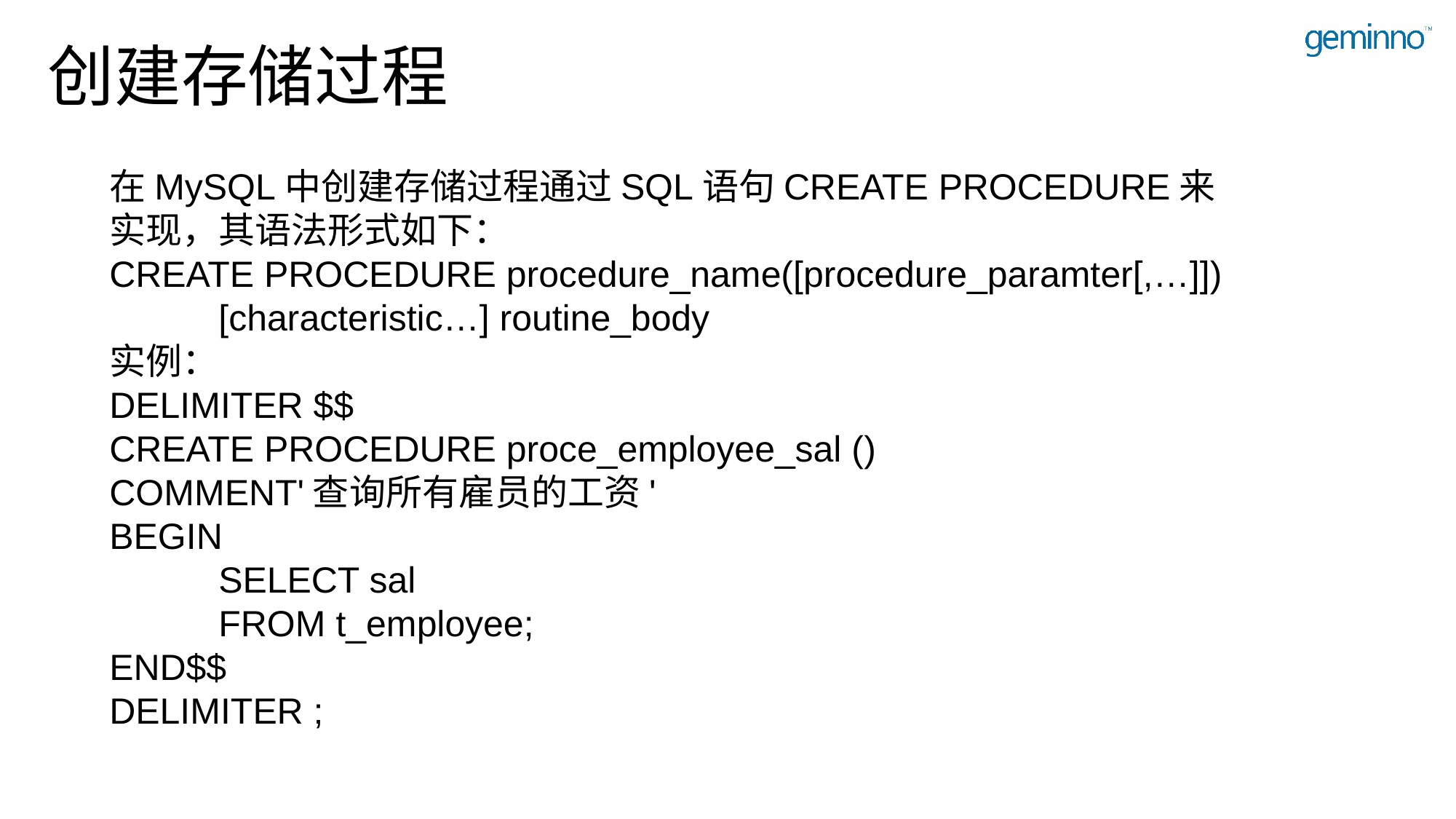

# 创建存储过程

在MySQL中创建存储过程通过SQL语句CREATE PROCEDURE来实现，其语法形式如下：
CREATE PROCEDURE procedure_name([procedure_paramter[,…]])
	[characteristic…] routine_body
实例：
DELIMITER $$
CREATE PROCEDURE proce_employee_sal ()
COMMENT'查询所有雇员的工资'
BEGIN
	SELECT sal
	FROM t_employee;
END$$
DELIMITER ;